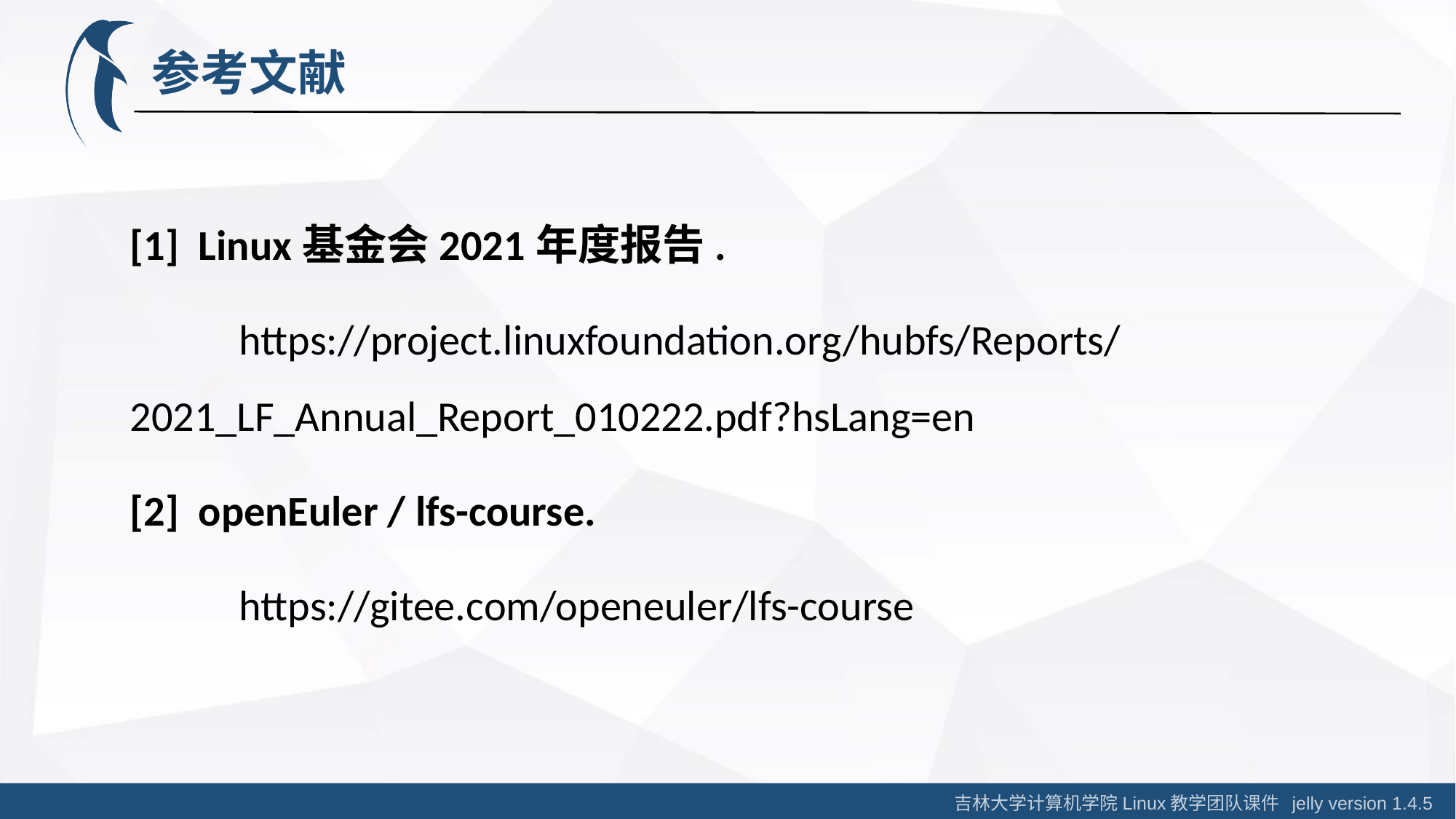

# 参考文献
[1]  Linux基金会2021年度报告.
	https://project.linuxfoundation.org/hubfs/Reports/2021_LF_Annual_Report_010222.pdf?hsLang=en
[2]  openEuler / lfs-course.
	https://gitee.com/openeuler/lfs-course